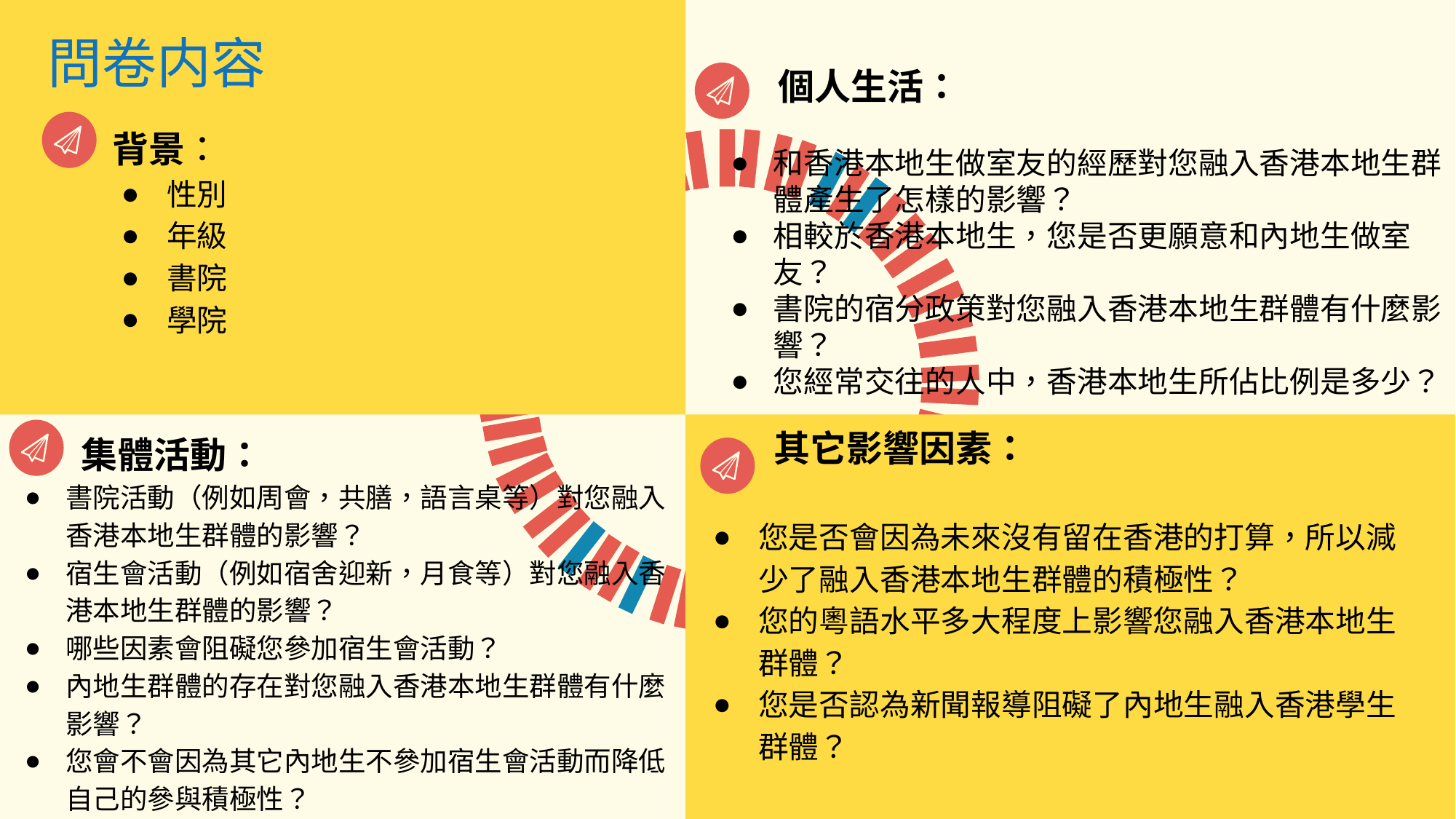

問卷内容

     個人生活：

和香港本地生做室友的經歷對您融入香港本地生群體產生了怎樣的影響？
相較於香港本地生，您是否更願意和內地生做室友？
書院的宿分政策對您融入香港本地生群體有什麼影響？
您經常交往的人中，香港本地生所佔比例是多少？

背景：
性別
年級
書院
學院

      集體活動：
書院活動（例如周會，共膳，語言桌等）對您融入香港本地生群體的影響？
宿生會活動（例如宿舍迎新，月食等）對您融入香港本地生群體的影響？
哪些因素會阻礙您參加宿生會活動？
內地生群體的存在對您融入香港本地生群體有什麼影響？
您會不會因為其它內地生不參加宿生會活動而降低自己的參與積極性？

      其它影響因素：

您是否會因為未來沒有留在香港的打算，所以減少了融入香港本地生群體的積極性？
您的粵語水平多大程度上影響您融入香港本地生群體？
您是否認為新聞報導阻礙了內地生融入香港學生群體？